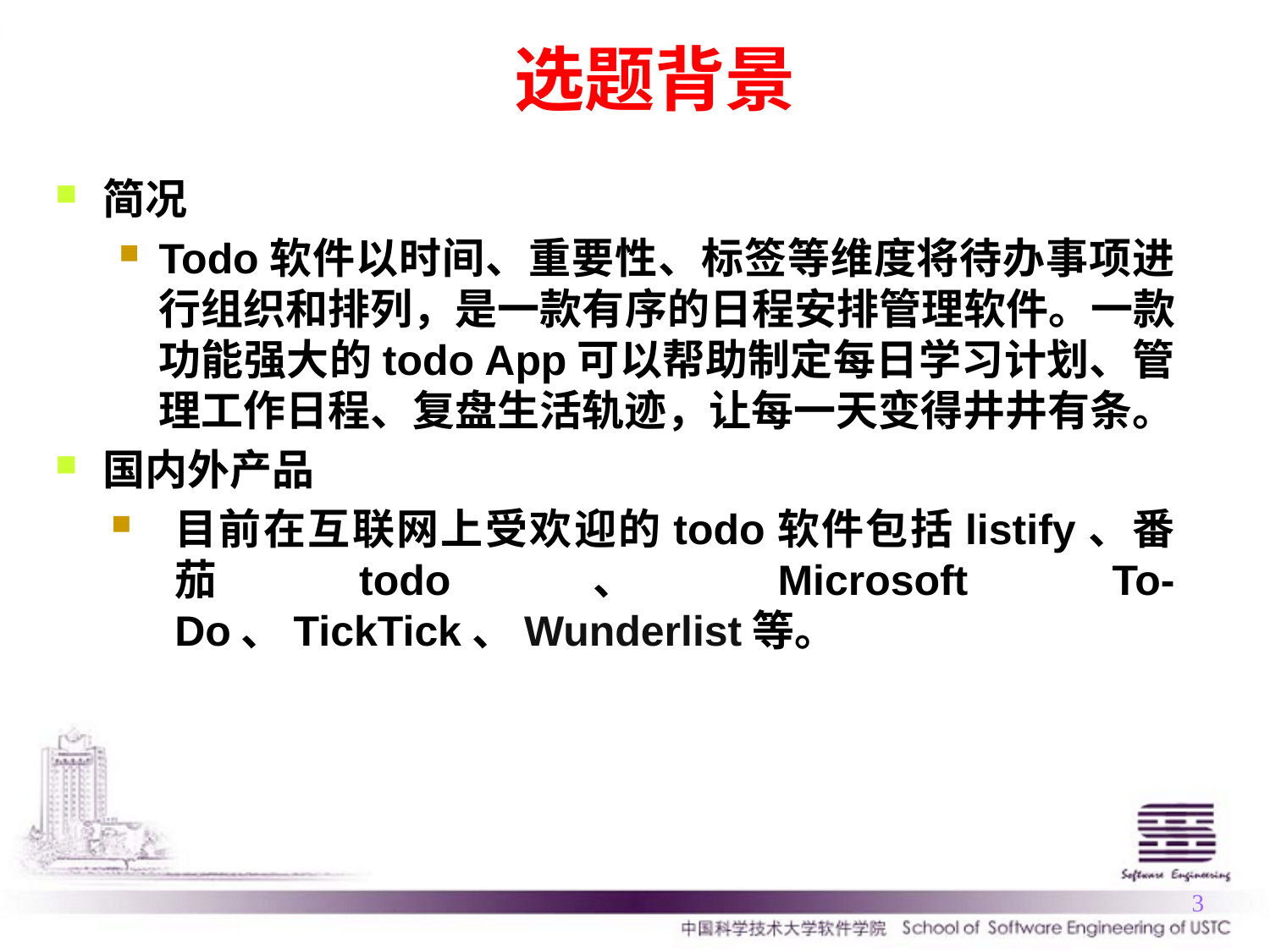

选题背景
简况
Todo软件以时间、重要性、标签等维度将待办事项进行组织和排列，是一款有序的日程安排管理软件。一款功能强大的todo App可以帮助制定每日学习计划、管理工作日程、复盘生活轨迹，让每一天变得井井有条。
国内外产品
目前在互联网上受欢迎的todo软件包括listify、番茄todo、Microsoft To-Do、TickTick、Wunderlist等。

3